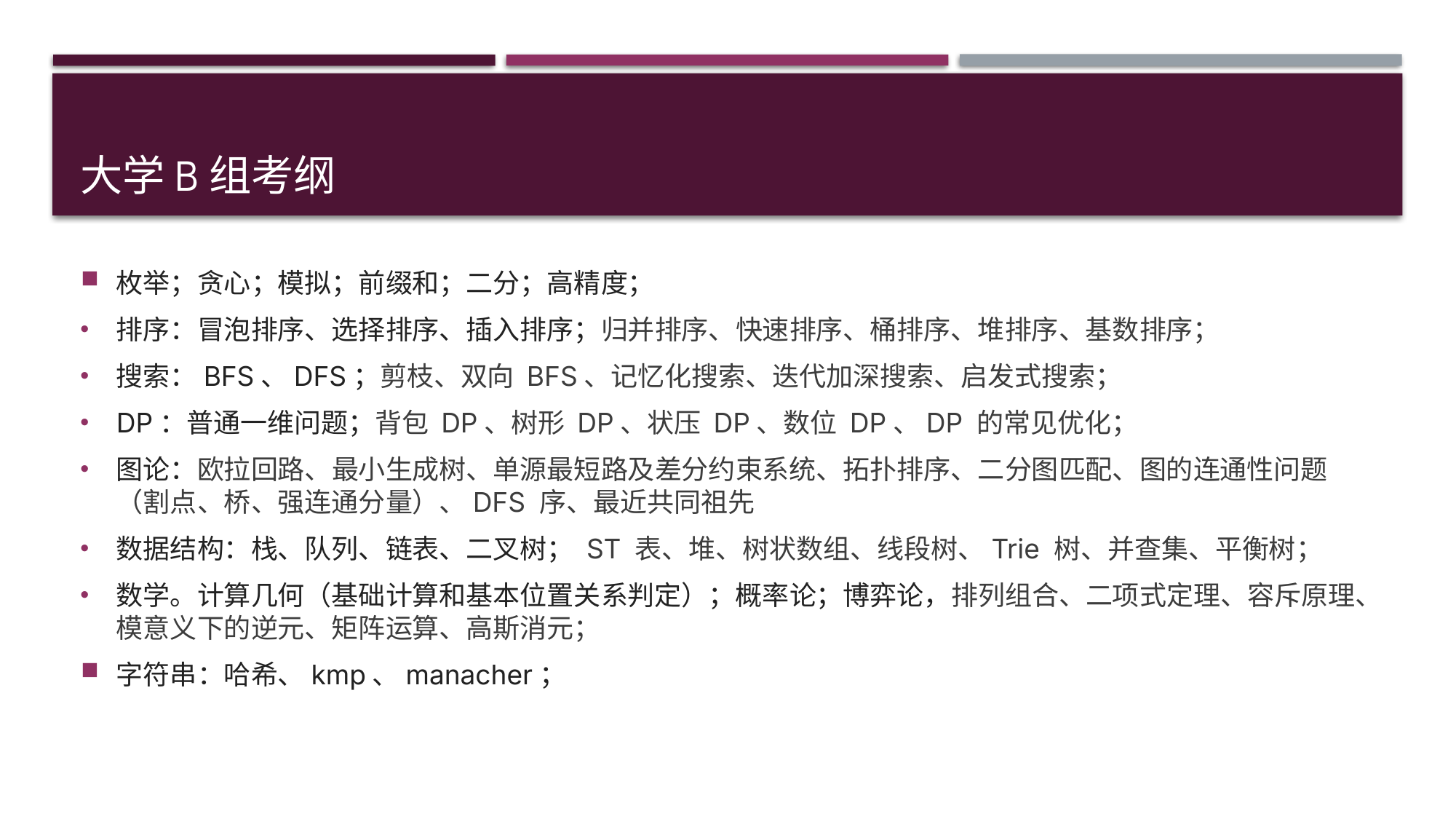

# 大学B组考纲
枚举；贪心；模拟；前缀和；二分；高精度；
排序：冒泡排序、选择排序、插入排序；归并排序、快速排序、桶排序、堆排序、基数排序；
搜索：BFS、DFS；剪枝、双向 BFS、记忆化搜索、迭代加深搜索、启发式搜索；
DP：普通一维问题；背包 DP、树形 DP、状压 DP、数位 DP、DP 的常见优化；
图论：欧拉回路、最小生成树、单源最短路及差分约束系统、拓扑排序、二分图匹配、图的连通性问题（割点、桥、强连通分量）、DFS 序、最近共同祖先
数据结构：栈、队列、链表、二叉树； ST 表、堆、树状数组、线段树、Trie 树、并查集、平衡树；
数学。计算几何（基础计算和基本位置关系判定）；概率论；博弈论，排列组合、二项式定理、容斥原理、模意义下的逆元、矩阵运算、高斯消元；
字符串：哈希、kmp、manacher；